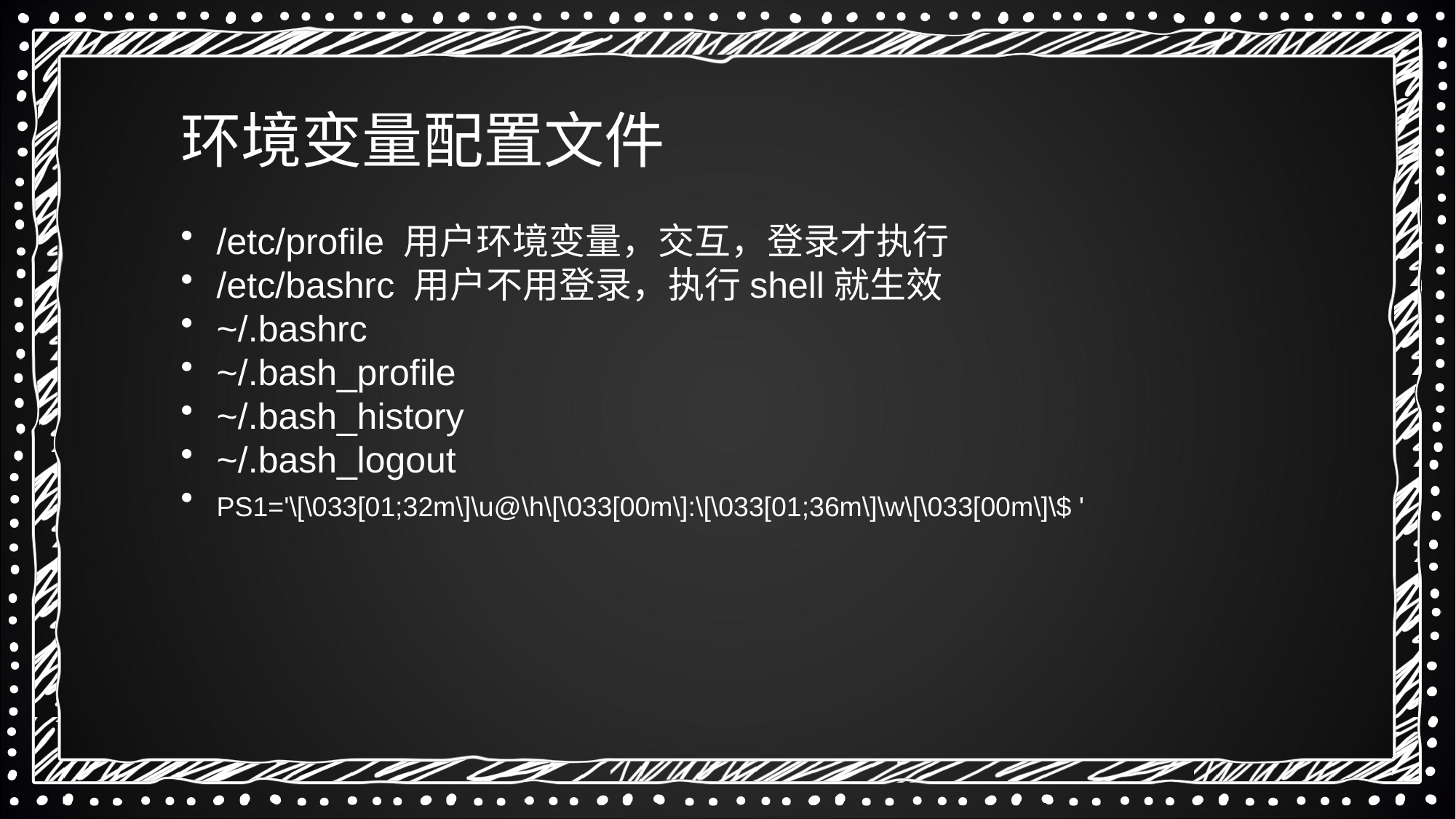

环境变量配置文件
 /etc/profile 用户环境变量，交互，登录才执行
 /etc/bashrc 用户不用登录，执行shell就生效
 ~/.bashrc
 ~/.bash_profile
 ~/.bash_history
 ~/.bash_logout
 PS1='\[\033[01;32m\]\u@\h\[\033[00m\]:\[\033[01;36m\]\w\[\033[00m\]\$ '